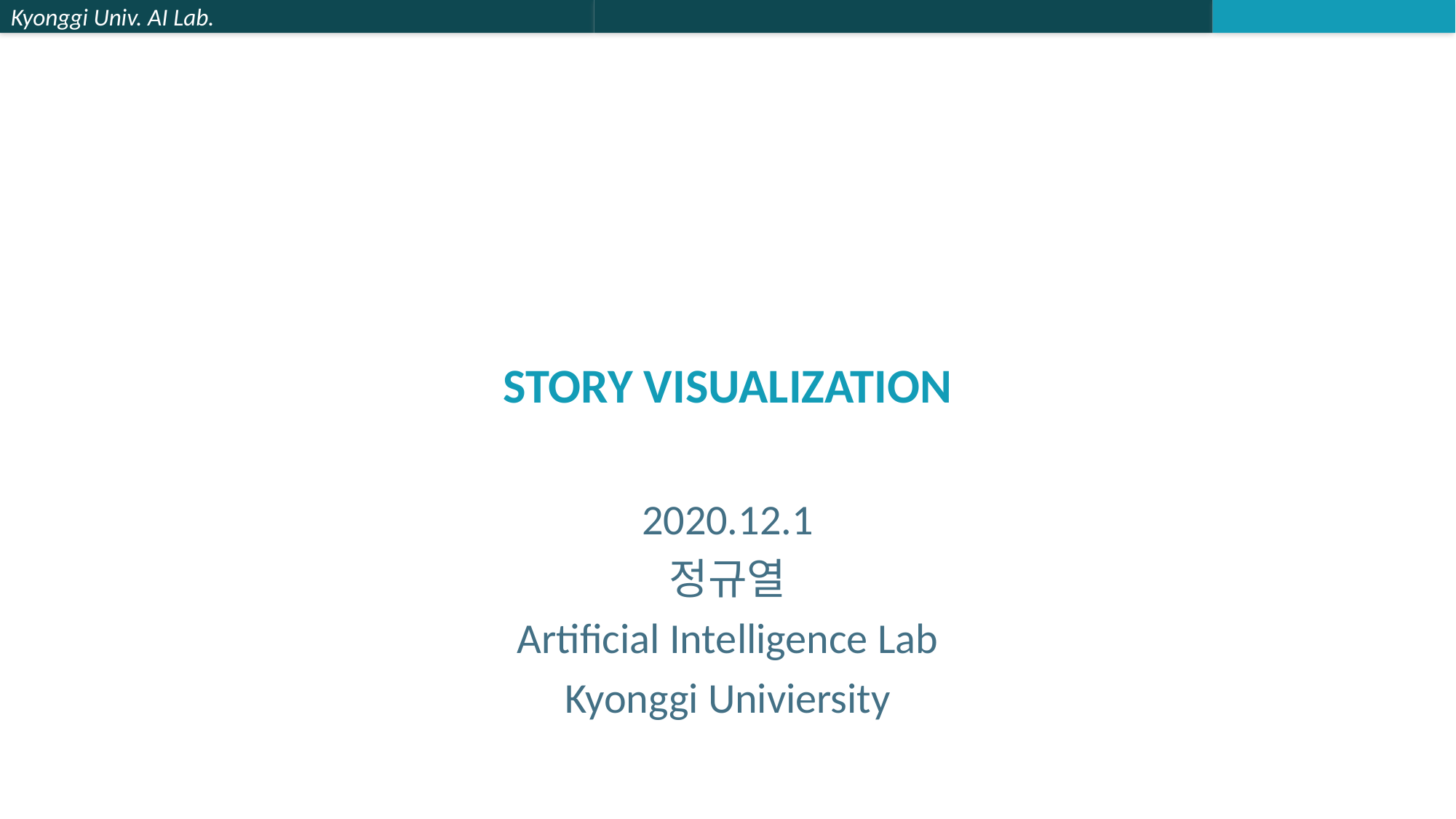

# Story Visualization
2020.12.1
정규열
Artificial Intelligence Lab
Kyonggi Univiersity